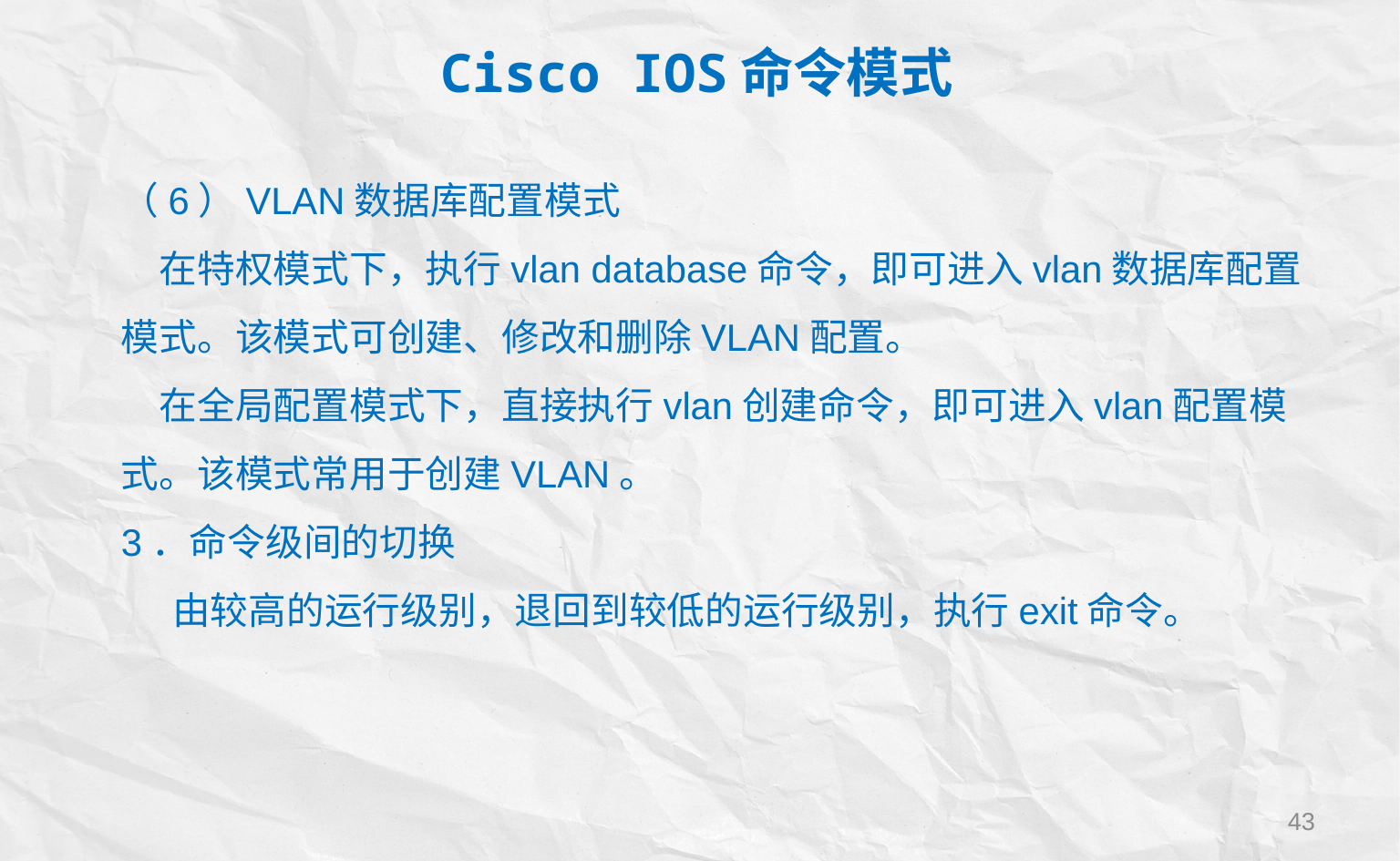

Cisco IOS命令模式
（6）VLAN数据库配置模式
　在特权模式下，执行vlan database命令，即可进入vlan数据库配置模式。该模式可创建、修改和删除VLAN配置。
　在全局配置模式下，直接执行vlan创建命令，即可进入vlan配置模式。该模式常用于创建VLAN。
3．命令级间的切换
     由较高的运行级别，退回到较低的运行级别，执行exit命令。

 43